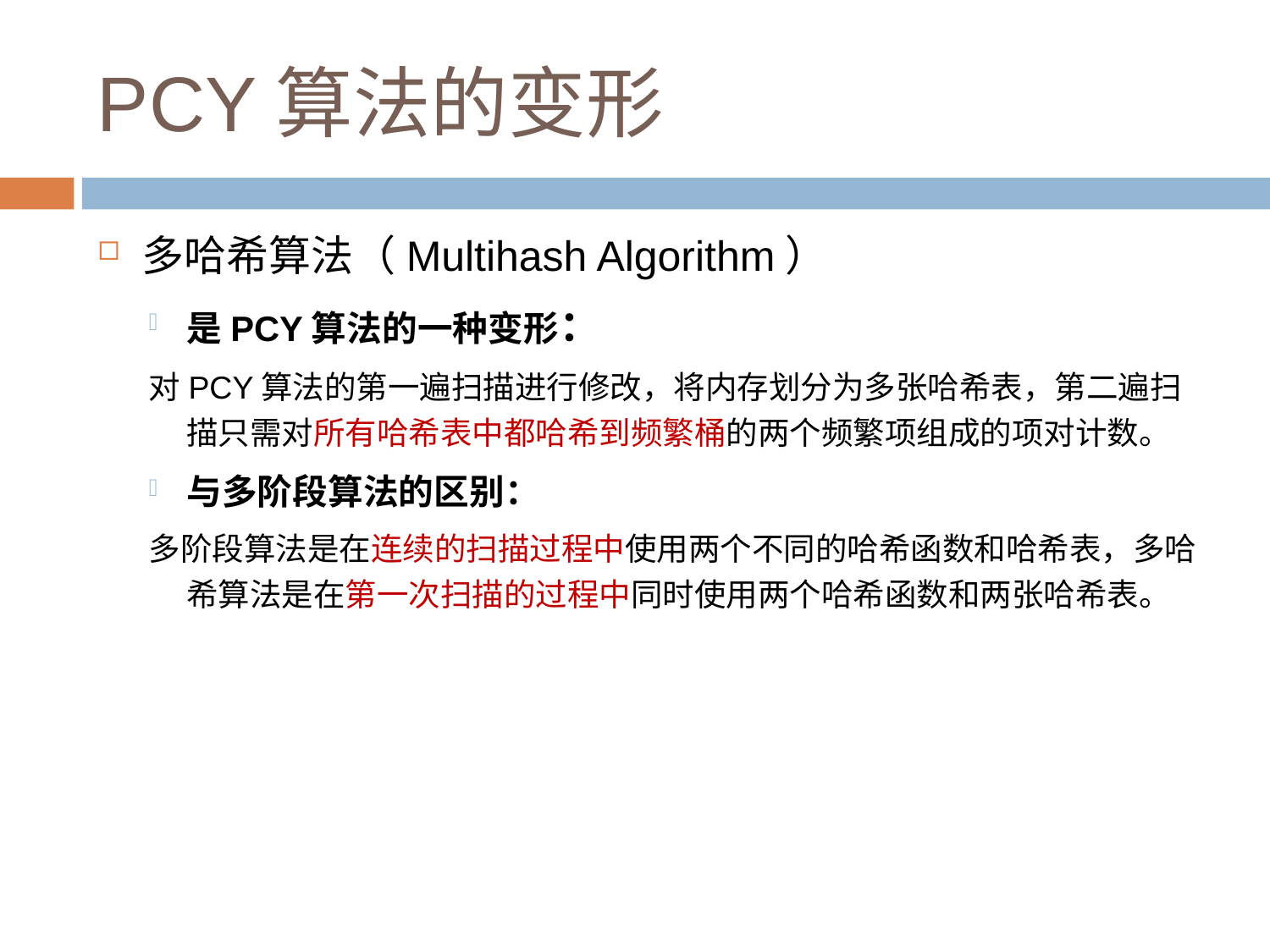

# PCY算法的变形
29
多哈希算法（Multihash Algorithm）
是PCY算法的一种变形：
对PCY算法的第一遍扫描进行修改，将内存划分为多张哈希表，第二遍扫描只需对所有哈希表中都哈希到频繁桶的两个频繁项组成的项对计数。
与多阶段算法的区别：
多阶段算法是在连续的扫描过程中使用两个不同的哈希函数和哈希表，多哈希算法是在第一次扫描的过程中同时使用两个哈希函数和两张哈希表。